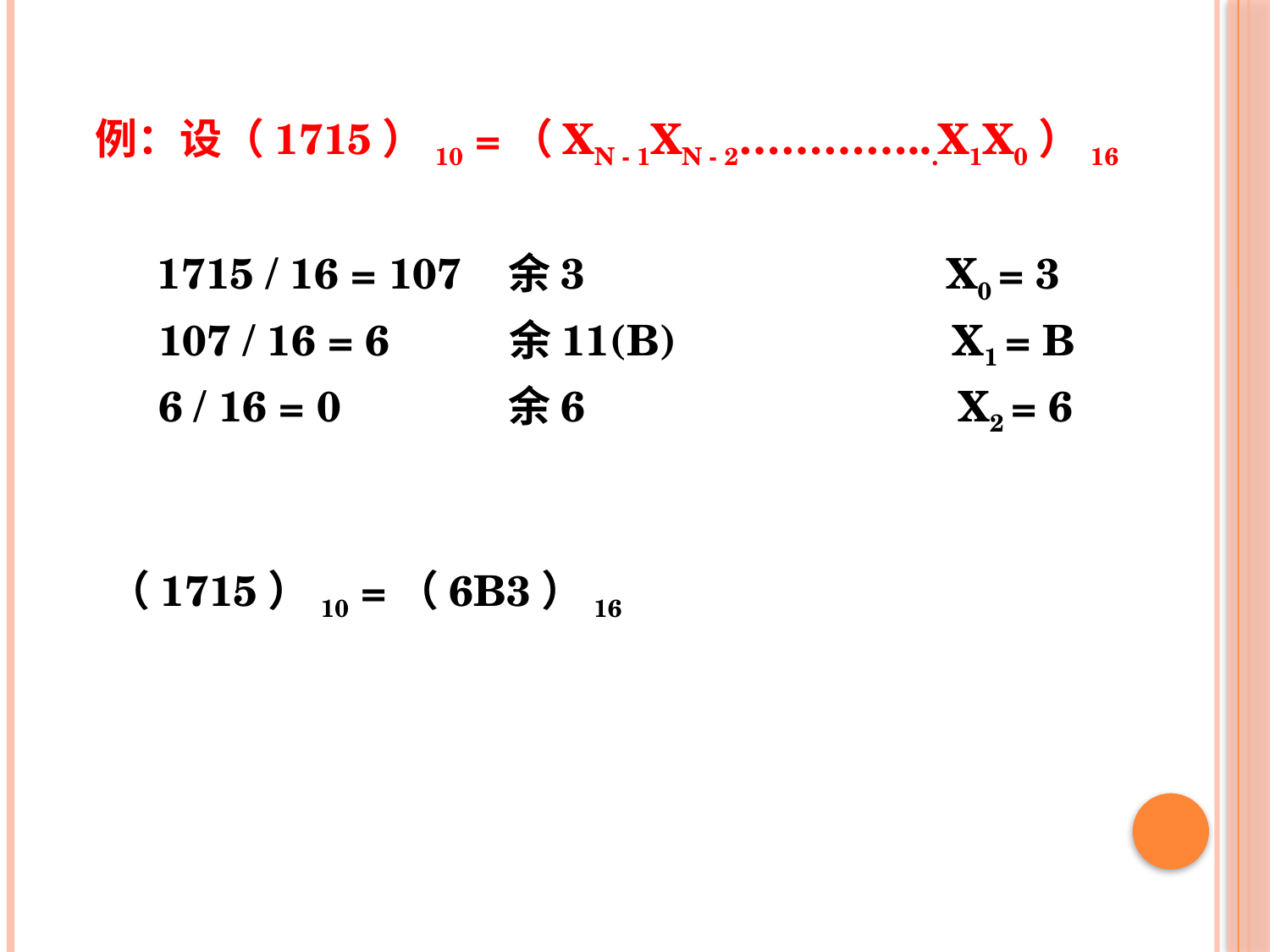

例：设（1715）10 =（XN - 1XN - 2…………...X1X0）16

       1715 / 16 = 107   余3                              X0 = 3
	 107 / 16 = 6         余11(B)                       X1 = B
	 6 / 16 = 0             余6                               X2 = 6

（1715）10 =（6B3）16